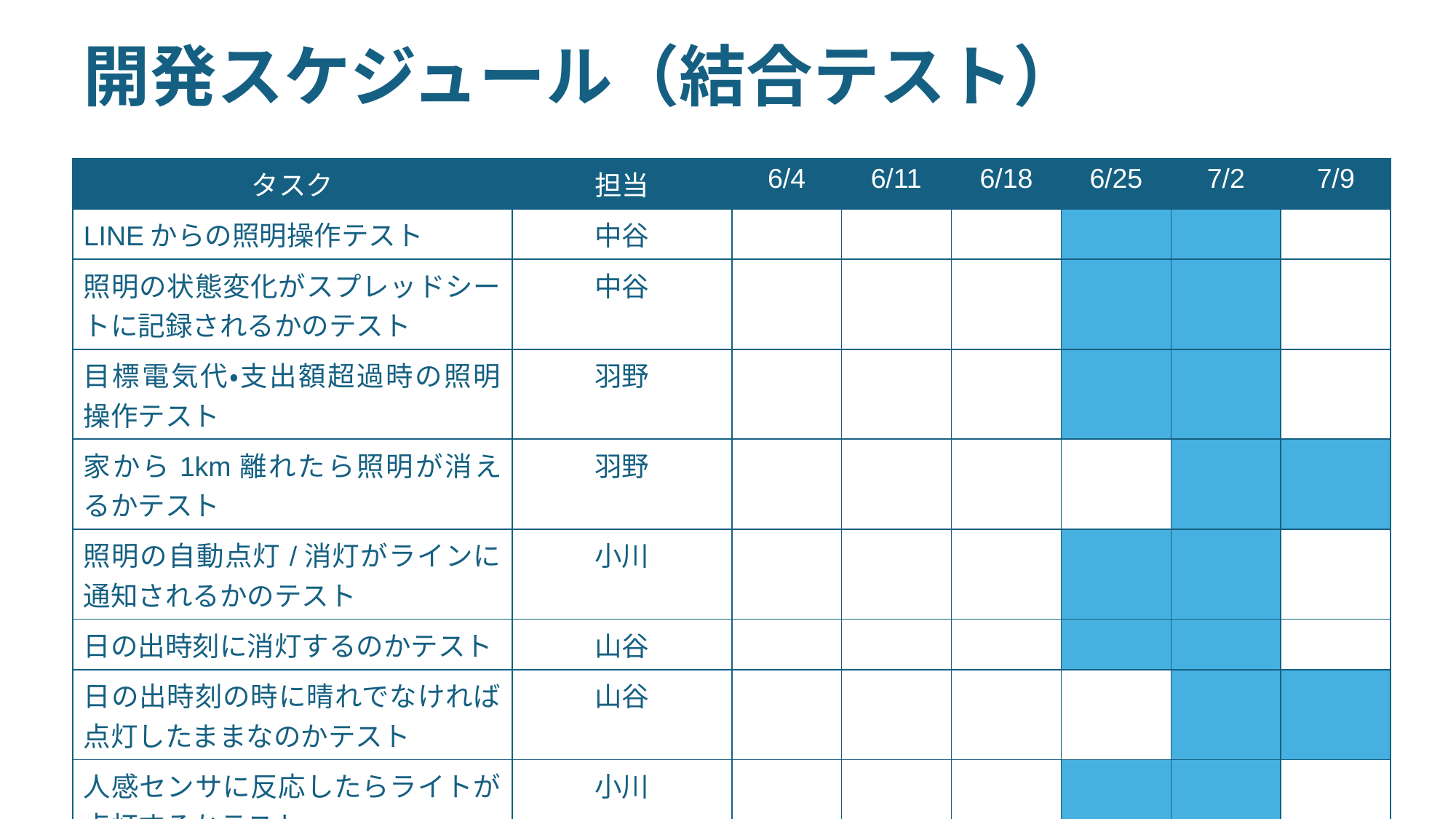

# 開発スケジュール（結合テスト）
| タスク | 担当 | 6/4 | 6/11 | 6/18 | 6/25 | 7/2 | 7/9 |
| --- | --- | --- | --- | --- | --- | --- | --- |
| LINEからの照明操作テスト | 中谷 |  |  |  |  |  |  |
| 照明の状態変化がスプレッドシートに記録されるかのテスト | 中谷 |  |  |  |  |  |  |
| 目標電気代・支出額超過時の照明操作テスト | 羽野 |  |  |  |  |  |  |
| 家から1km離れたら照明が消えるかテスト | 羽野 |  |  |  |  |  |  |
| 照明の自動点灯/消灯がラインに通知されるかのテスト | 小川 |  |  |  |  |  |  |
| 日の出時刻に消灯するのかテスト | 山谷 |  |  |  |  |  |  |
| 日の出時刻の時に晴れでなければ点灯したままなのかテスト | 山谷 |  |  |  |  |  |  |
| 人感センサに反応したらライトが点灯するかテスト | 小川 |  |  |  |  |  |  |